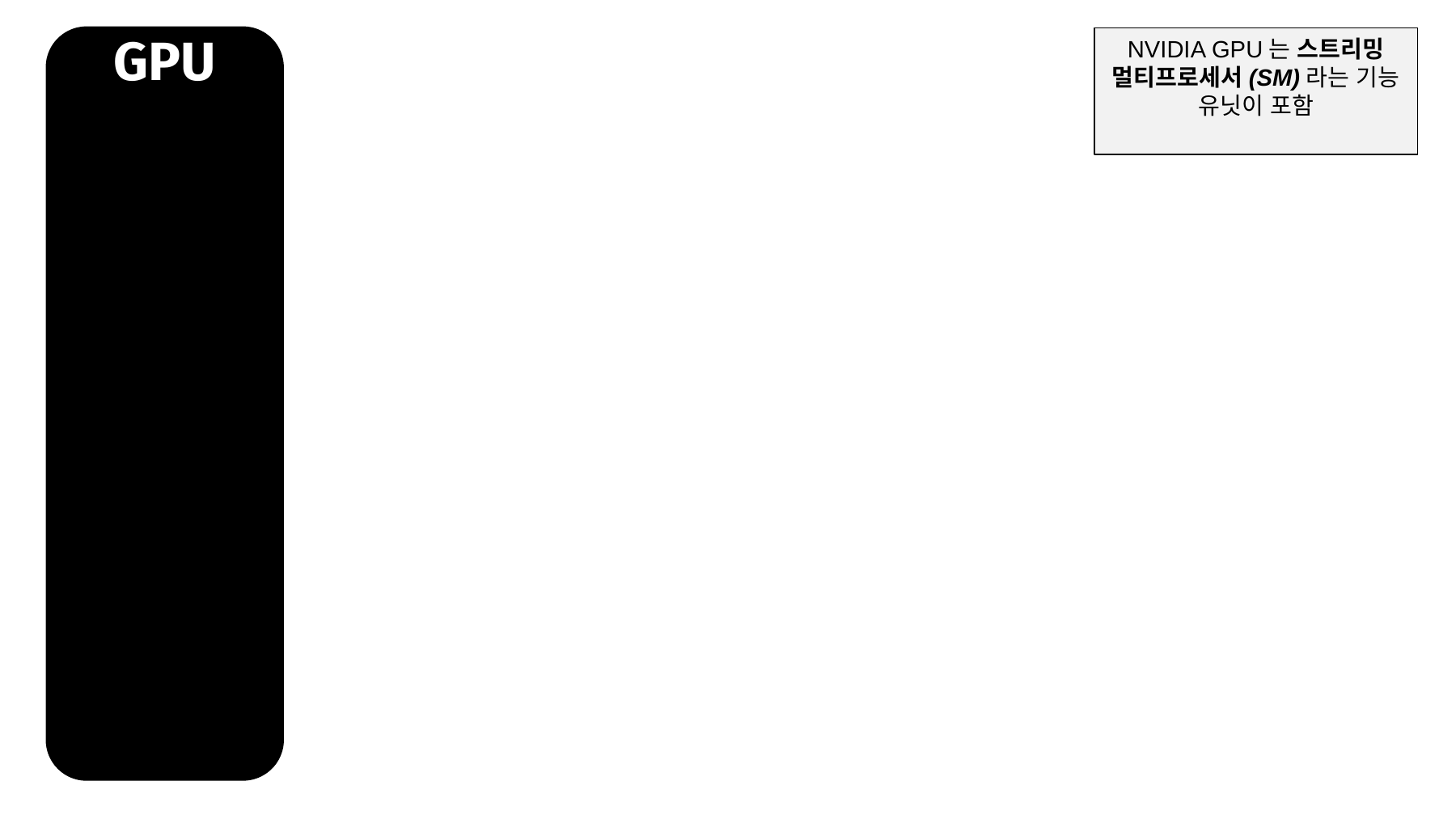

# GPU

NVIDIA GPU는 스트리밍 멀티프로세서(SM)라는 기능 유닛이 포함